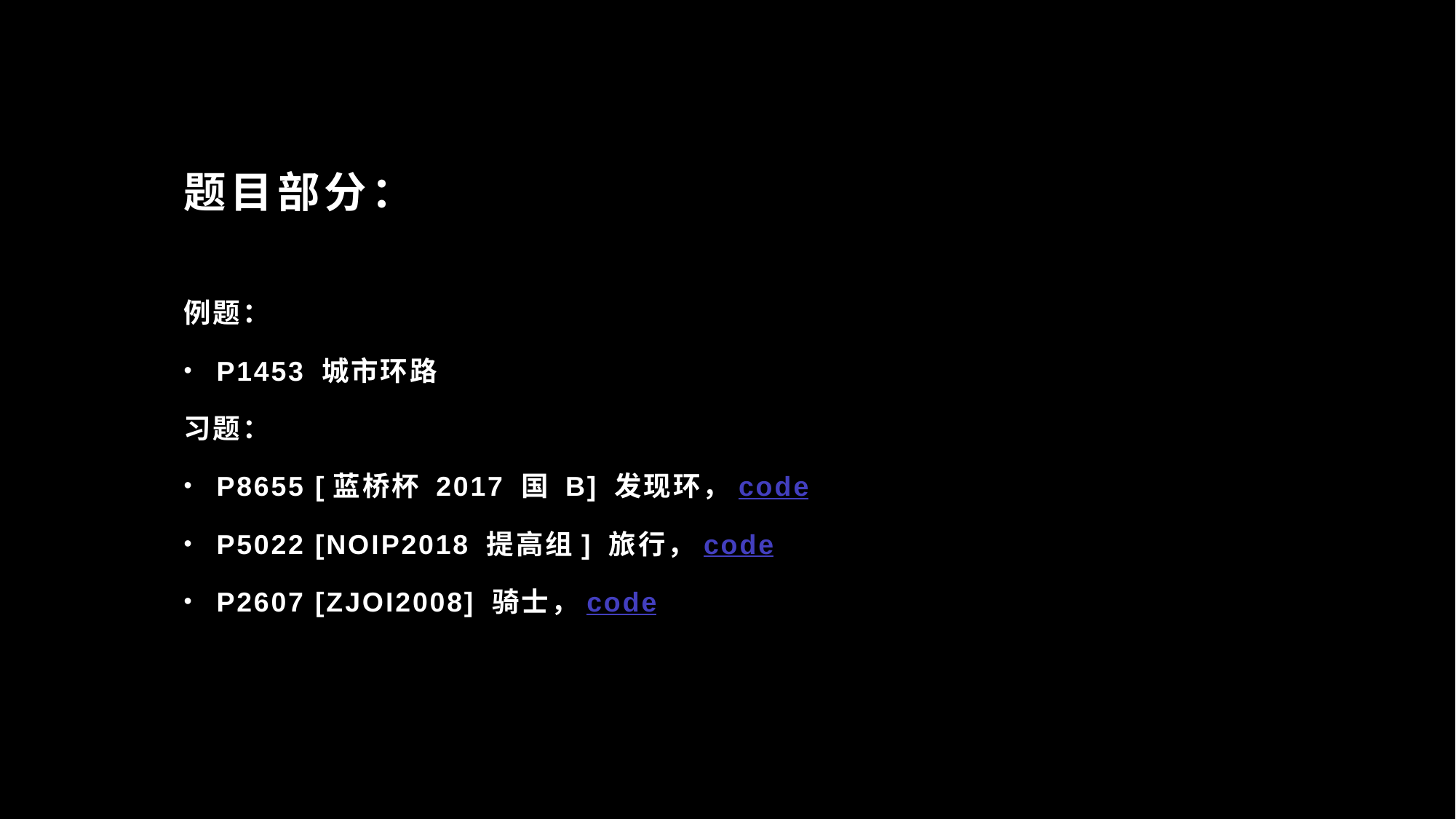

# 题目部分：
例题：
P1453 城市环路
习题：
P8655 [蓝桥杯 2017 国 B] 发现环，code
P5022 [NOIP2018 提高组] 旅行，code
P2607 [ZJOI2008] 骑士，code